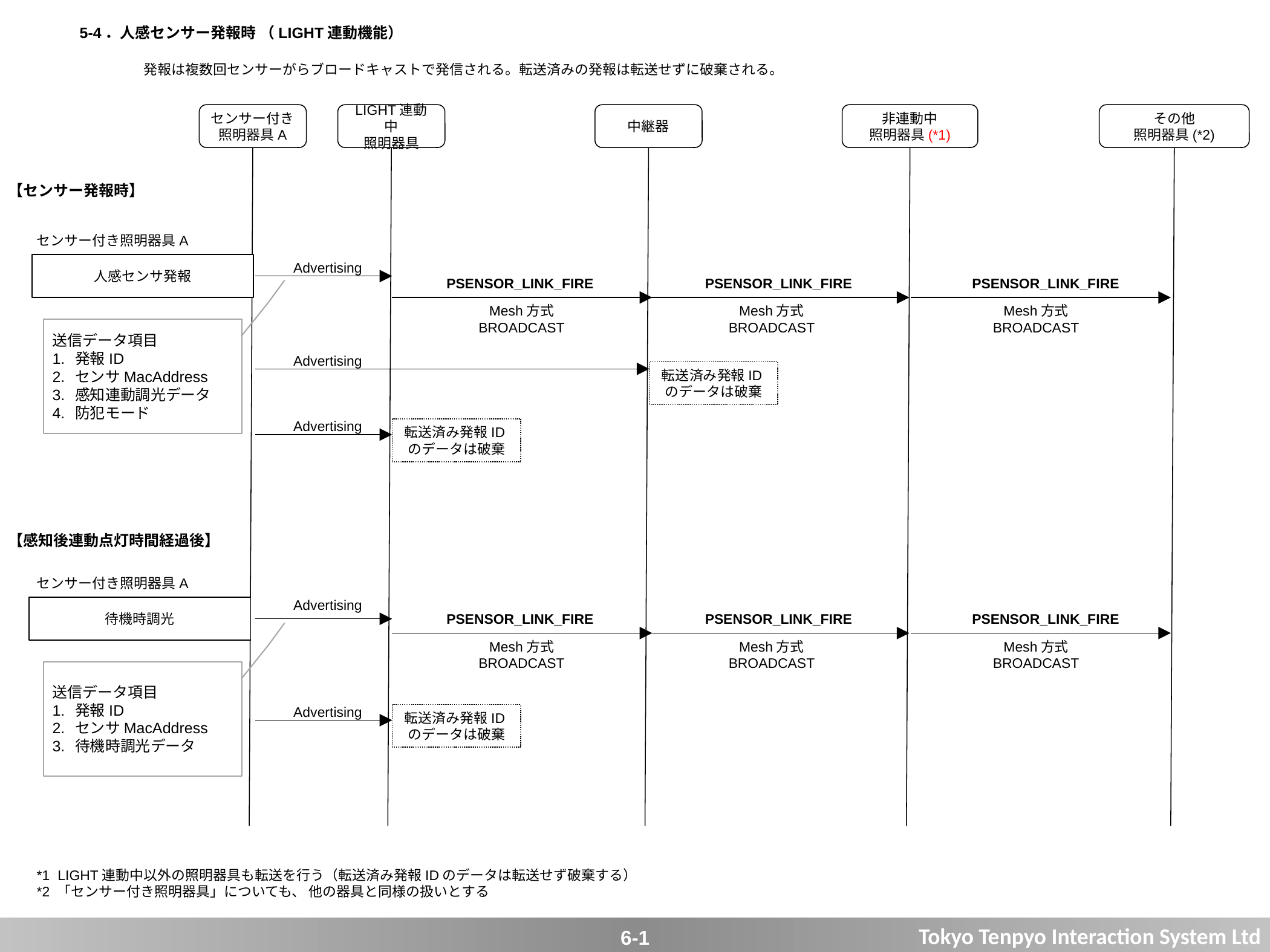

5-4．人感センサー発報時 （LIGHT連動機能）
発報は複数回センサーがらブロードキャストで発信される。転送済みの発報は転送せずに破棄される。
センサー付き
照明器具A
LIGHT連動中
照明器具
中継器
非連動中
照明器具(*1)
その他
照明器具(*2)
【センサー発報時】
センサー付き照明器具A
Advertising
人感センサ発報
PSENSOR_LINK_FIRE
PSENSOR_LINK_FIRE
PSENSOR_LINK_FIRE
Mesh方式
BROADCAST
Mesh方式
BROADCAST
Mesh方式
BROADCAST
送信データ項目
発報ID
センサMacAddress
感知連動調光データ
防犯モード
Advertising
転送済み発報IDのデータは破棄
Advertising
転送済み発報IDのデータは破棄
【感知後連動点灯時間経過後】
センサー付き照明器具A
Advertising
待機時調光
PSENSOR_LINK_FIRE
PSENSOR_LINK_FIRE
PSENSOR_LINK_FIRE
Mesh方式
BROADCAST
Mesh方式
BROADCAST
Mesh方式
BROADCAST
送信データ項目
発報ID
センサMacAddress
待機時調光データ
Advertising
転送済み発報IDのデータは破棄
*1  LIGHT連動中以外の照明器具も転送を行う（転送済み発報IDのデータは転送せず破棄する）
*2 「センサー付き照明器具」についても、 他の器具と同様の扱いとする
6-1